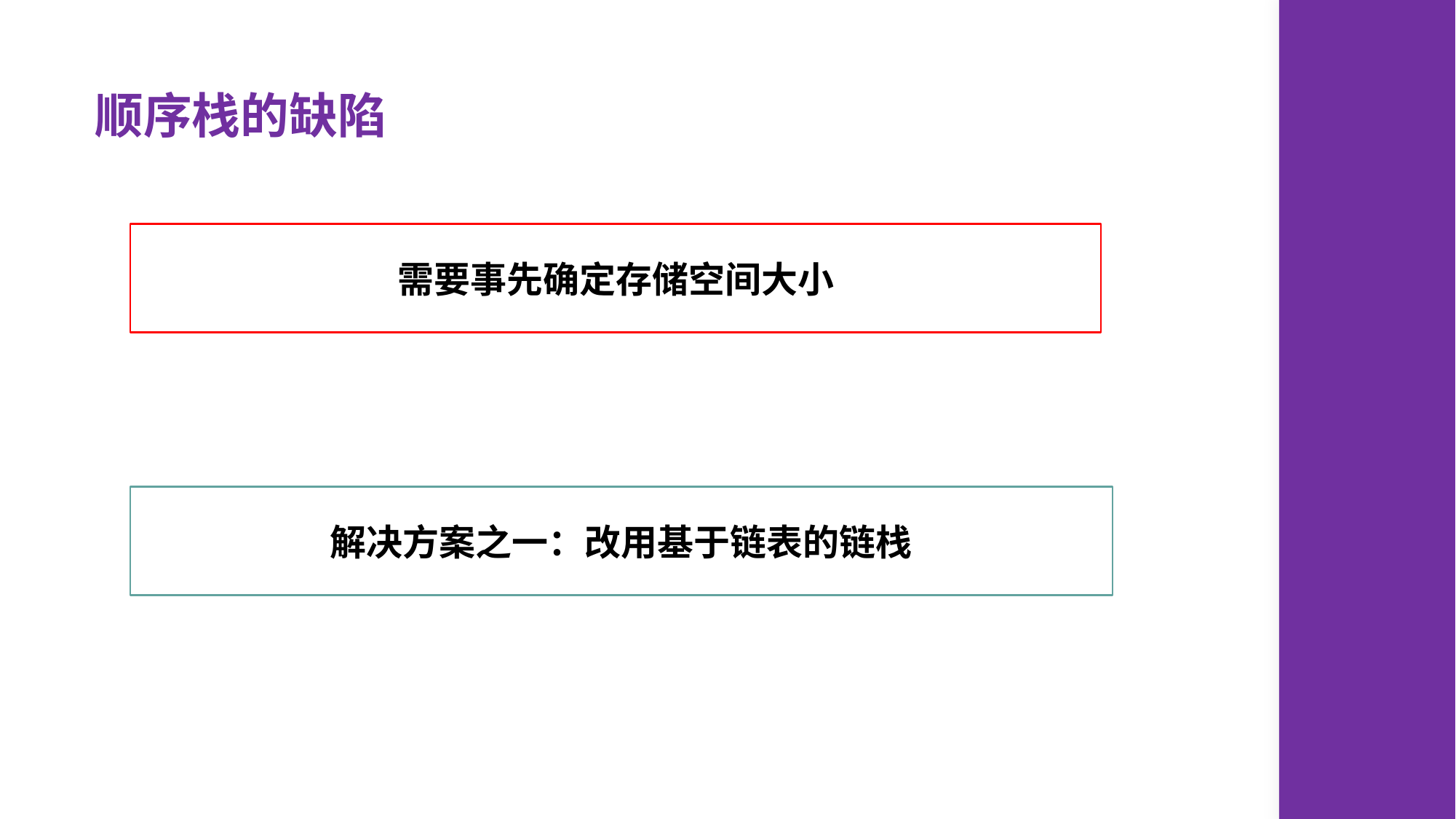

顺序栈的缺陷
需要事先确定存储空间大小
解决方案之一：改用基于链表的链栈